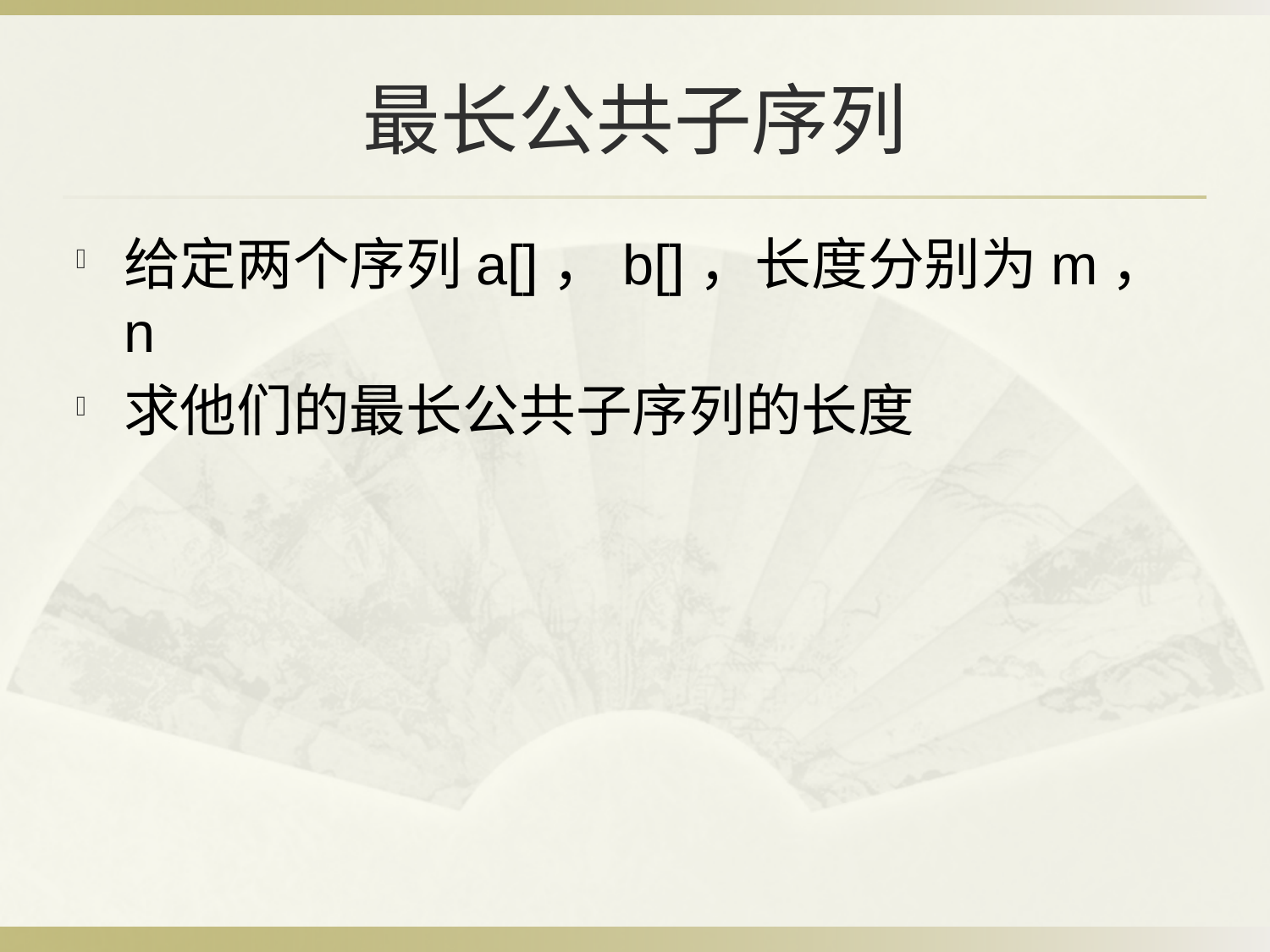

# 最长公共子序列
给定两个序列a[]，b[]，长度分别为m，n
求他们的最长公共子序列的长度